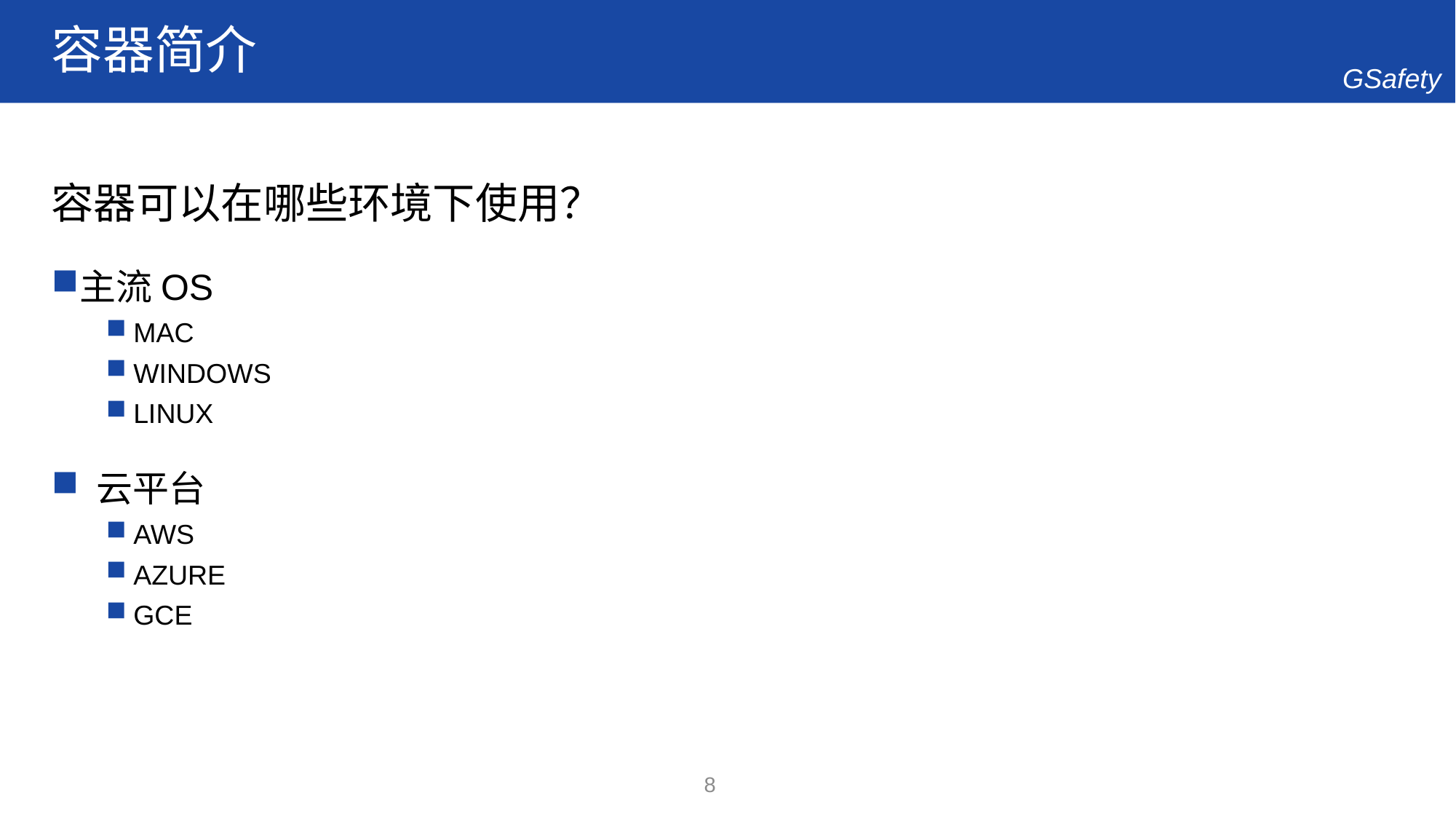

# 容器简介
容器可以在哪些环境下使用？
主流OS
MAC
WINDOWS
LINUX
 云平台
AWS
AZURE
GCE

8